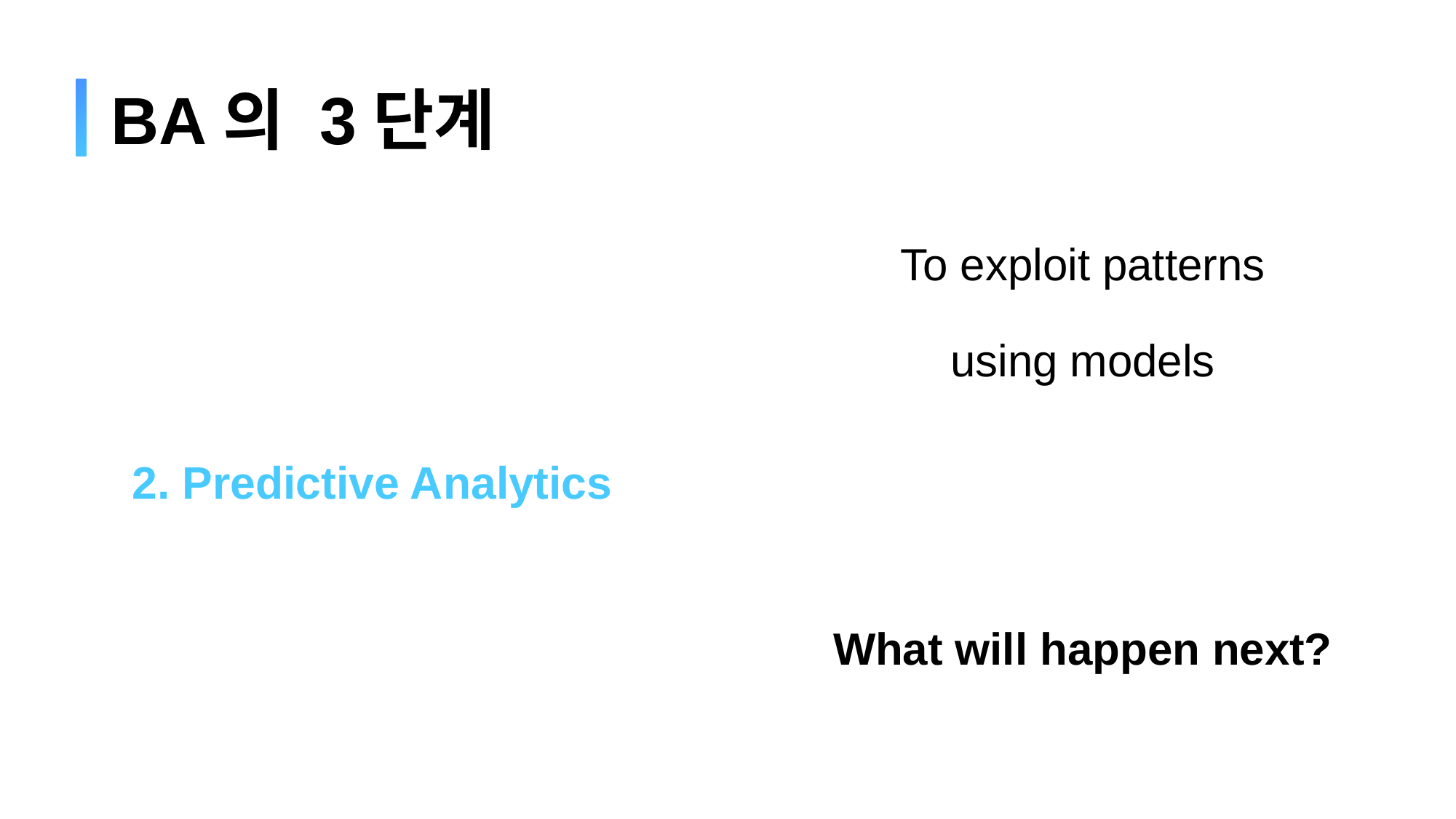

# BA의 3단계

To exploit patterns
using models

What will happen next?
2. Predictive Analytics